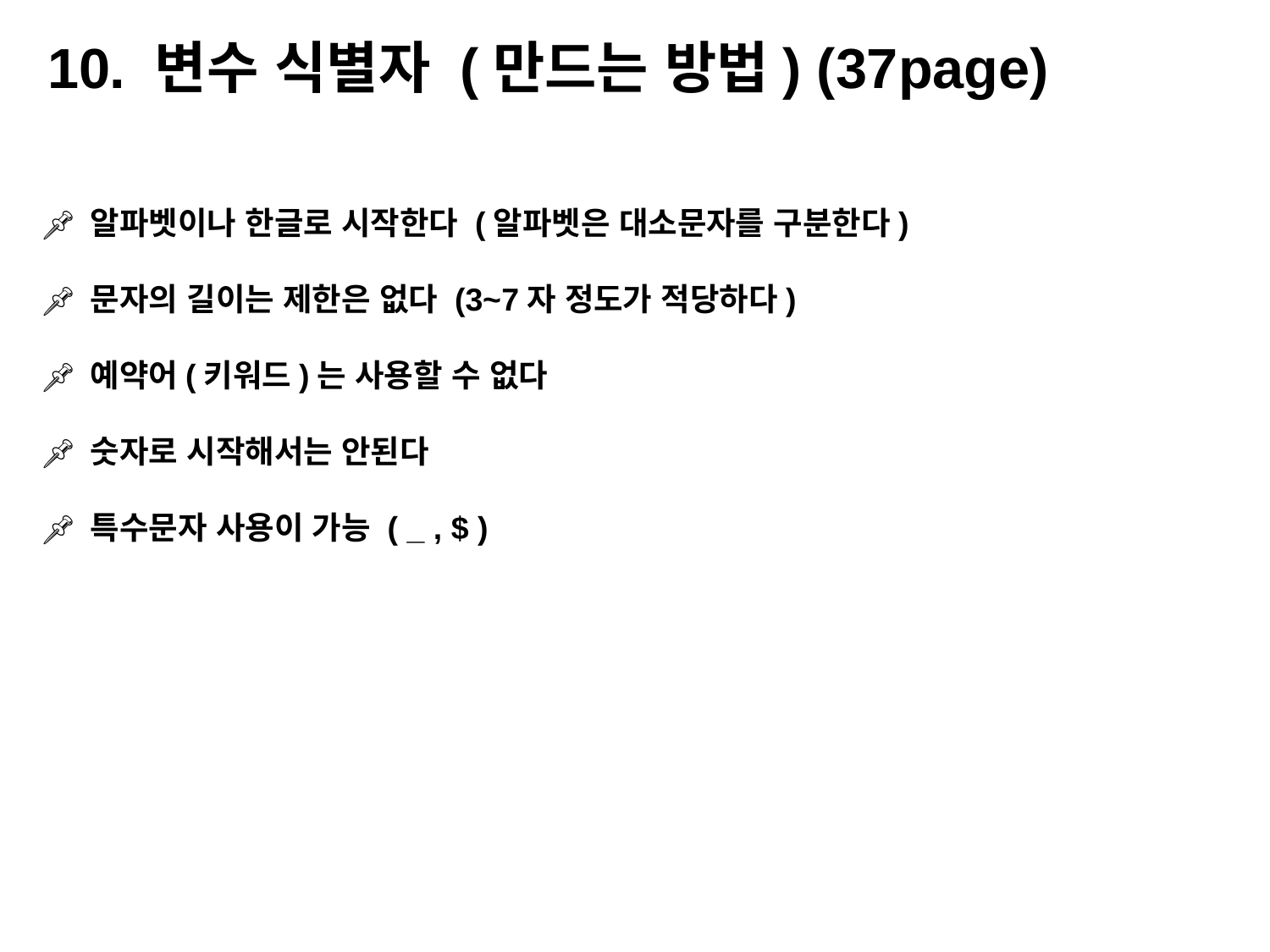

10. 변수 식별자 (만드는 방법) (37page)

📌 알파벳이나 한글로 시작한다 (알파벳은 대소문자를 구분한다)

📌 문자의 길이는 제한은 없다 (3~7자 정도가 적당하다)

📌 예약어(키워드)는 사용할 수 없다

📌 숫자로 시작해서는 안된다

📌 특수문자 사용이 가능 ( _ , $ )